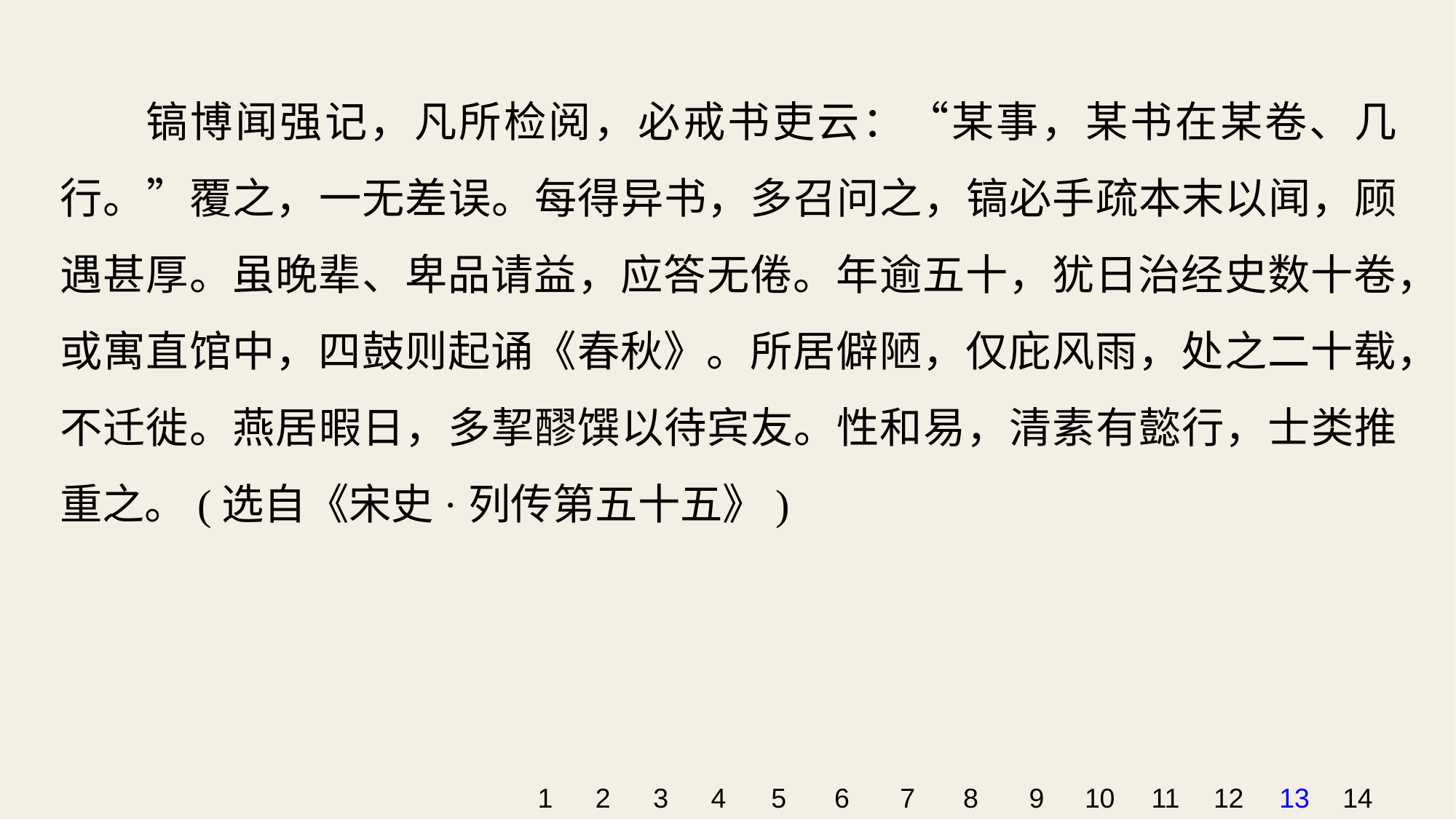

镐博闻强记，凡所检阅，必戒书吏云：“某事，某书在某卷、几行。”覆之，一无差误。每得异书，多召问之，镐必手疏本末以闻，顾遇甚厚。虽晚辈、卑品请益，应答无倦。年逾五十，犹日治经史数十卷，或寓直馆中，四鼓则起诵《春秋》。所居僻陋，仅庇风雨，处之二十载，不迁徙。燕居暇日，多挈醪馔以待宾友。性和易，清素有懿行，士类推重之。(选自《宋史·列传第五十五》)
1
2
3
4
5
6
7
8
9
10
11
12
13
14